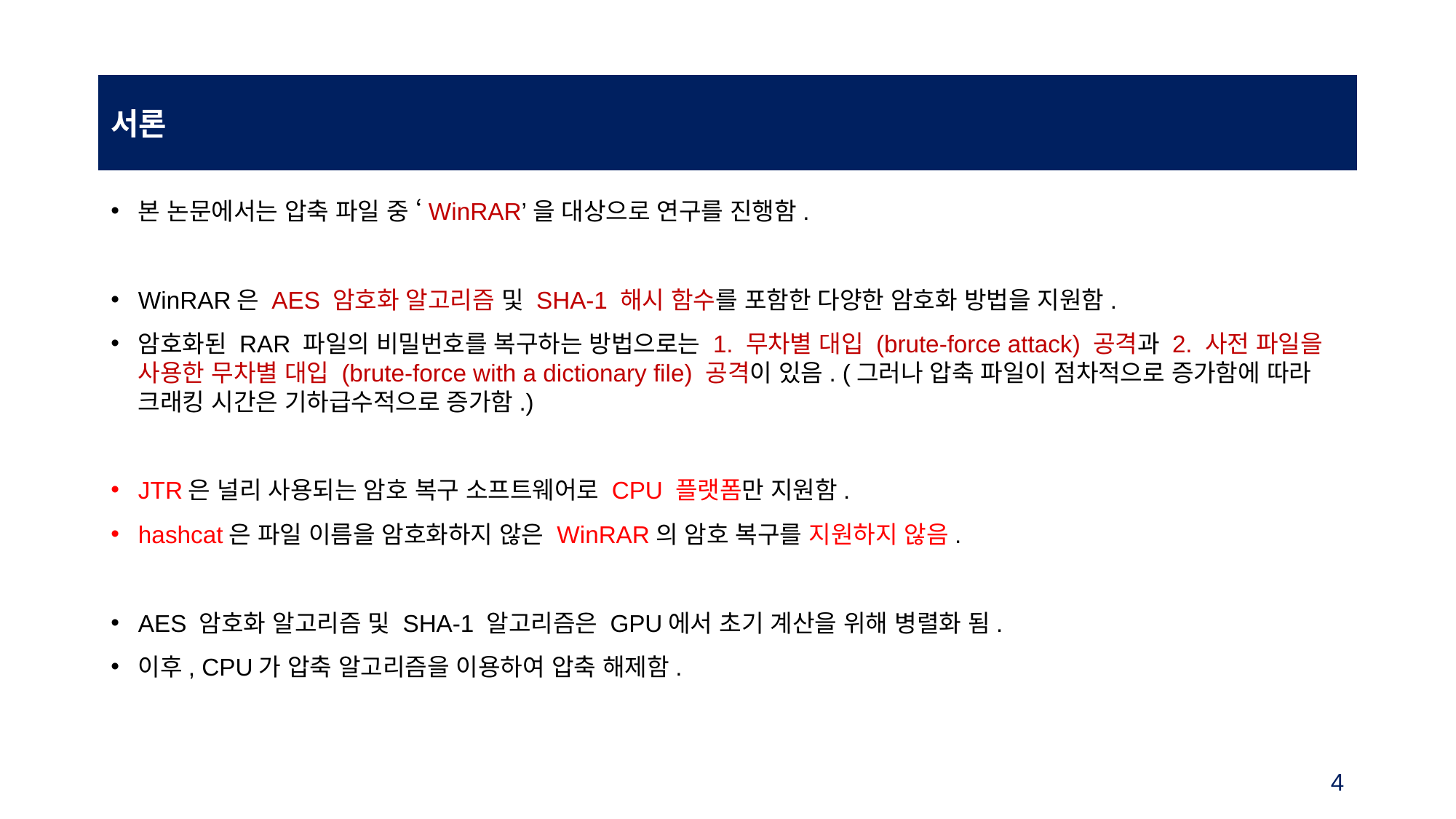

서론
본 논문에서는 압축 파일 중 ‘WinRAR’을 대상으로 연구를 진행함.

WinRAR은 AES 암호화 알고리즘 및 SHA-1 해시 함수를 포함한 다양한 암호화 방법을 지원함.
암호화된 RAR 파일의 비밀번호를 복구하는 방법으로는 1. 무차별 대입 (brute-force attack) 공격과 2. 사전 파일을 사용한 무차별 대입 (brute-force with a dictionary file) 공격이 있음. (그러나 압축 파일이 점차적으로 증가함에 따라 크래킹 시간은 기하급수적으로 증가함.)

JTR은 널리 사용되는 암호 복구 소프트웨어로 CPU 플랫폼만 지원함.
hashcat은 파일 이름을 암호화하지 않은 WinRAR의 암호 복구를 지원하지 않음.

AES 암호화 알고리즘 및 SHA-1 알고리즘은 GPU에서 초기 계산을 위해 병렬화 됨.
이후, CPU가 압축 알고리즘을 이용하여 압축 해제함.
4